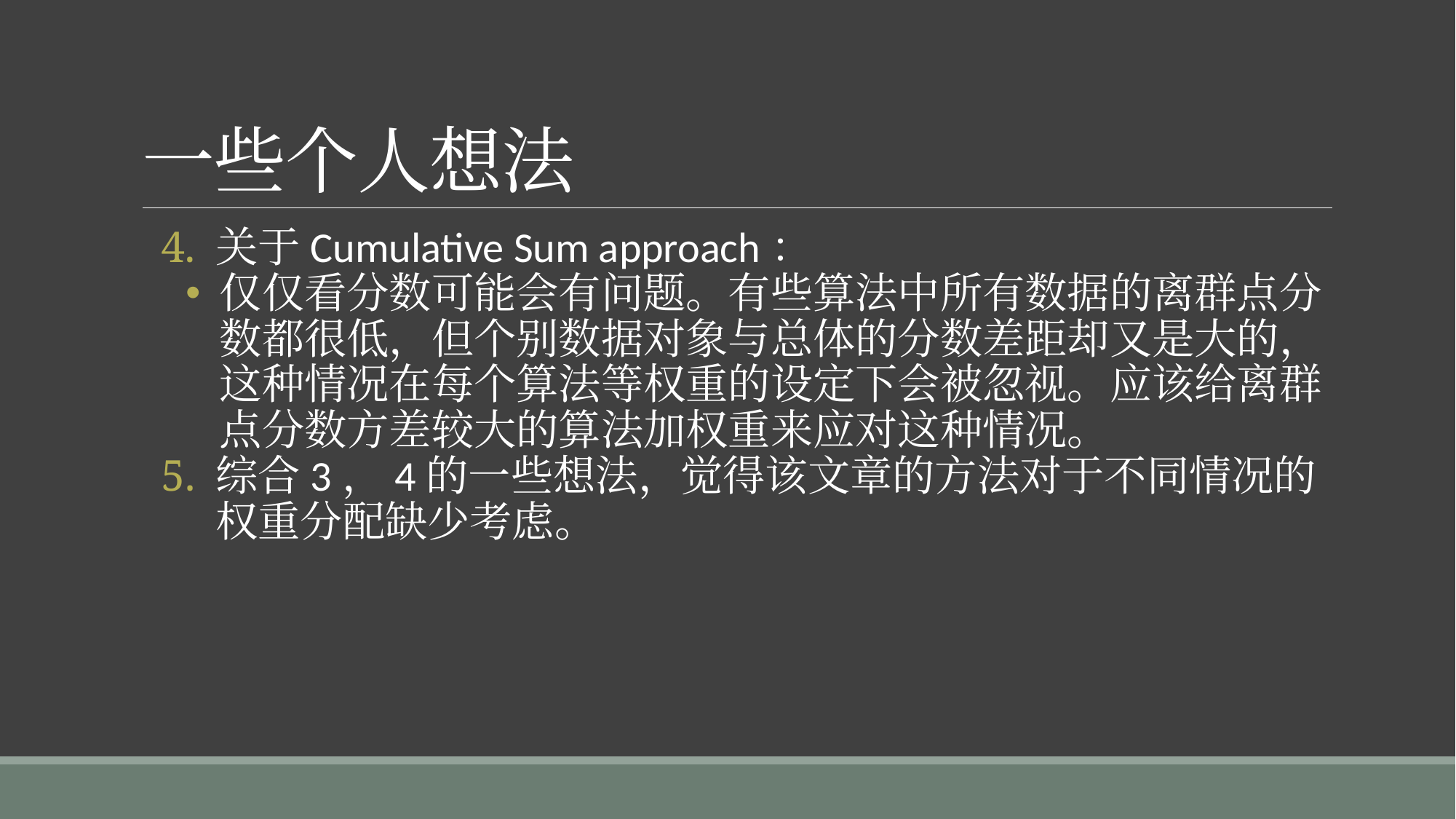

# 一些个人想法
关于Cumulative Sum approach：
仅仅看分数可能会有问题。有些算法中所有数据的离群点分数都很低，但个别数据对象与总体的分数差距却又是大的，这种情况在每个算法等权重的设定下会被忽视。应该给离群点分数方差较大的算法加权重来应对这种情况。
综合3，4的一些想法，觉得该文章的方法对于不同情况的权重分配缺少考虑。